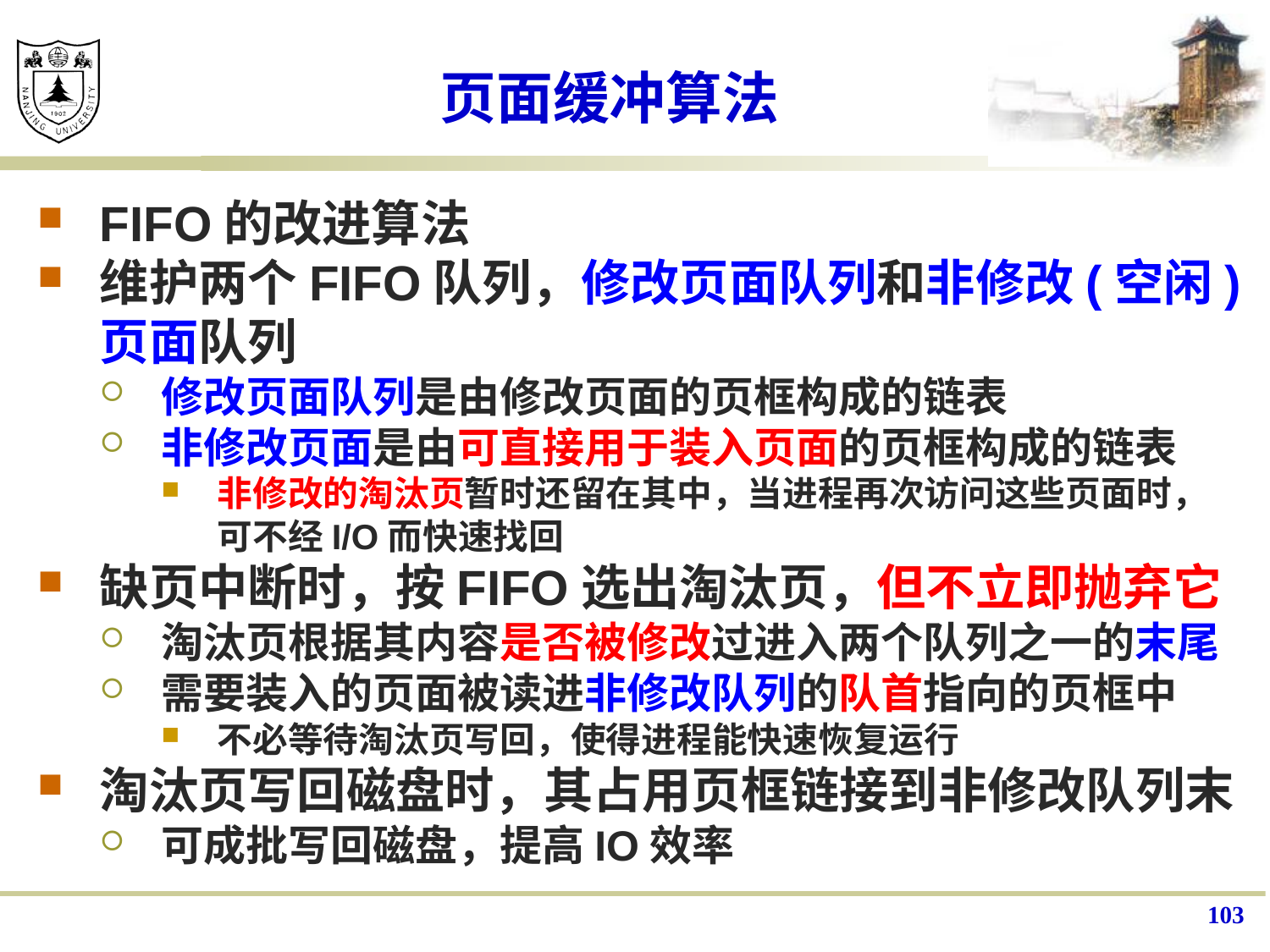

# 页面缓冲算法
FIFO的改进算法
维护两个FIFO队列，修改页面队列和非修改(空闲)页面队列
修改页面队列是由修改页面的页框构成的链表
非修改页面是由可直接用于装入页面的页框构成的链表
非修改的淘汰页暂时还留在其中，当进程再次访问这些页面时，可不经I/O而快速找回
缺页中断时，按FIFO选出淘汰页，但不立即抛弃它
淘汰页根据其内容是否被修改过进入两个队列之一的末尾
需要装入的页面被读进非修改队列的队首指向的页框中
不必等待淘汰页写回，使得进程能快速恢复运行
淘汰页写回磁盘时，其占用页框链接到非修改队列末
可成批写回磁盘，提高IO效率

103